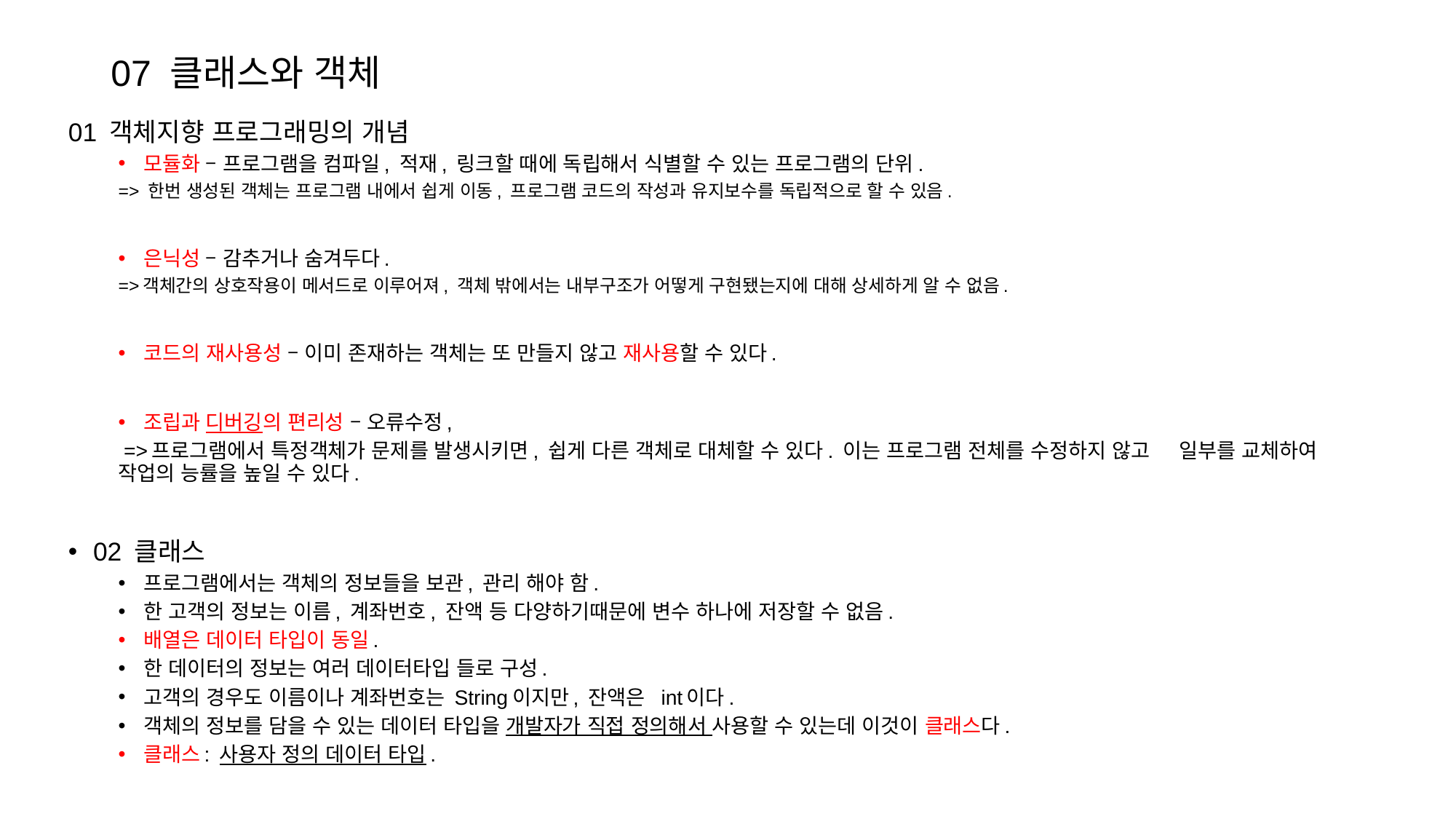

# 07 클래스와 객체
01 객체지향 프로그래밍의 개념
모듈화 – 프로그램을 컴파일, 적재, 링크할 때에 독립해서 식별할 수 있는 프로그램의 단위.
=> 한번 생성된 객체는 프로그램 내에서 쉽게 이동, 프로그램 코드의 작성과 유지보수를 독립적으로 할 수 있음.

은닉성 – 감추거나 숨겨두다.
=>객체간의 상호작용이 메서드로 이루어져, 객체 밖에서는 내부구조가 어떻게 구현됐는지에 대해 상세하게 알 수 없음.

코드의 재사용성 – 이미 존재하는 객체는 또 만들지 않고 재사용할 수 있다.

조립과 디버깅의 편리성 – 오류수정,
 =>프로그램에서 특정객체가 문제를 발생시키면, 쉽게 다른 객체로 대체할 수 있다. 이는 프로그램 전체를 수정하지 않고     일부를 교체하여 작업의 능률을 높일 수 있다.

02 클래스
프로그램에서는 객체의 정보들을 보관, 관리 해야 함.
한 고객의 정보는 이름, 계좌번호, 잔액 등 다양하기때문에 변수 하나에 저장할 수 없음.
배열은 데이터 타입이 동일.
한 데이터의 정보는 여러 데이터타입 들로 구성.
고객의 경우도 이름이나 계좌번호는 String이지만, 잔액은  int이다.
객체의 정보를 담을 수 있는 데이터 타입을 개발자가 직접 정의해서 사용할 수 있는데 이것이 클래스다.
클래스: 사용자 정의 데이터 타입.